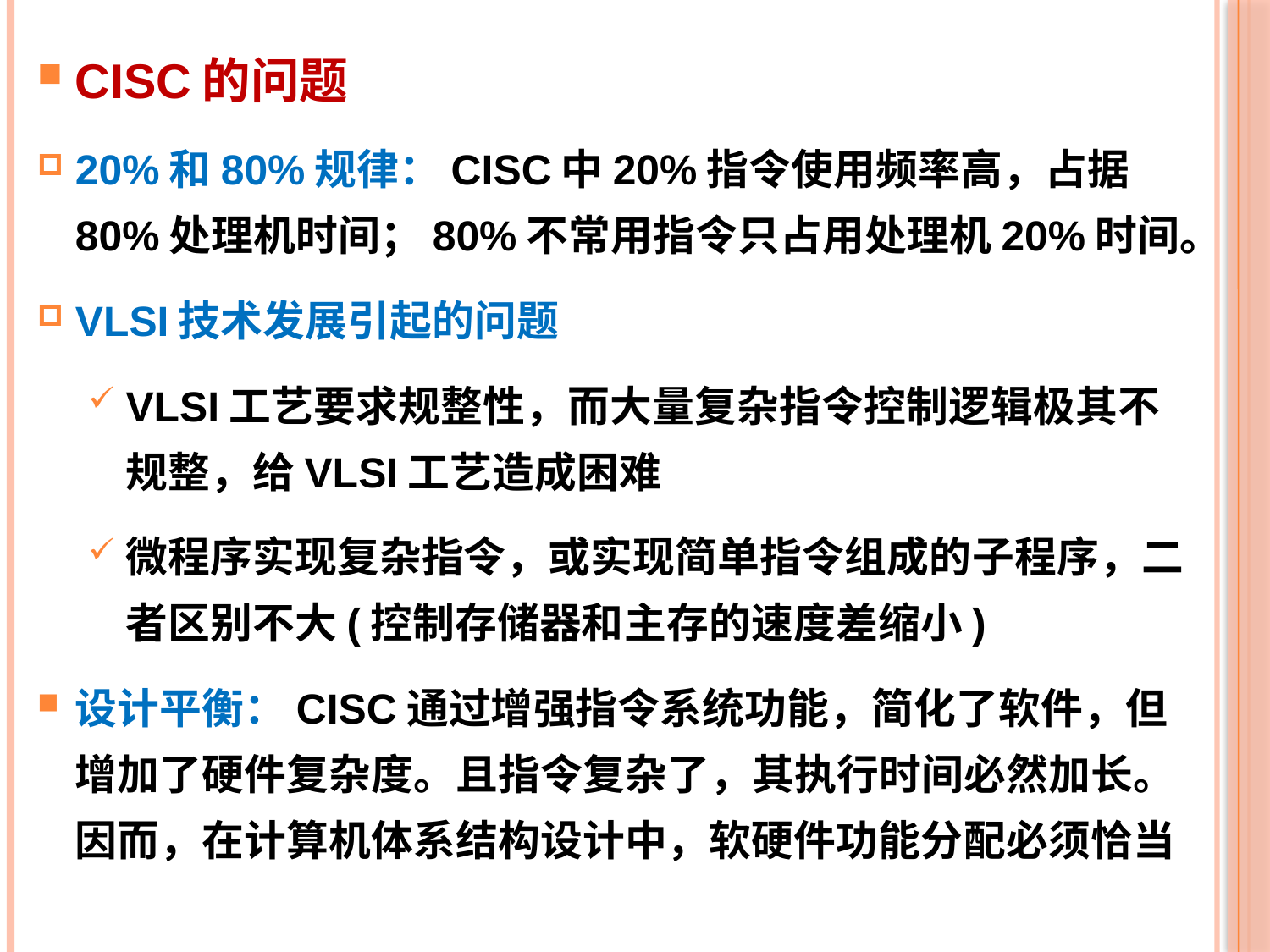

CISC的问题
20%和80%规律：CISC中20%指令使用频率高，占据80%处理机时间；80%不常用指令只占用处理机20%时间。
VLSI技术发展引起的问题
VLSI工艺要求规整性，而大量复杂指令控制逻辑极其不规整，给VLSI工艺造成困难
微程序实现复杂指令，或实现简单指令组成的子程序，二者区别不大(控制存储器和主存的速度差缩小)
设计平衡：CISC通过增强指令系统功能，简化了软件，但增加了硬件复杂度。且指令复杂了，其执行时间必然加长。因而，在计算机体系结构设计中，软硬件功能分配必须恰当
42